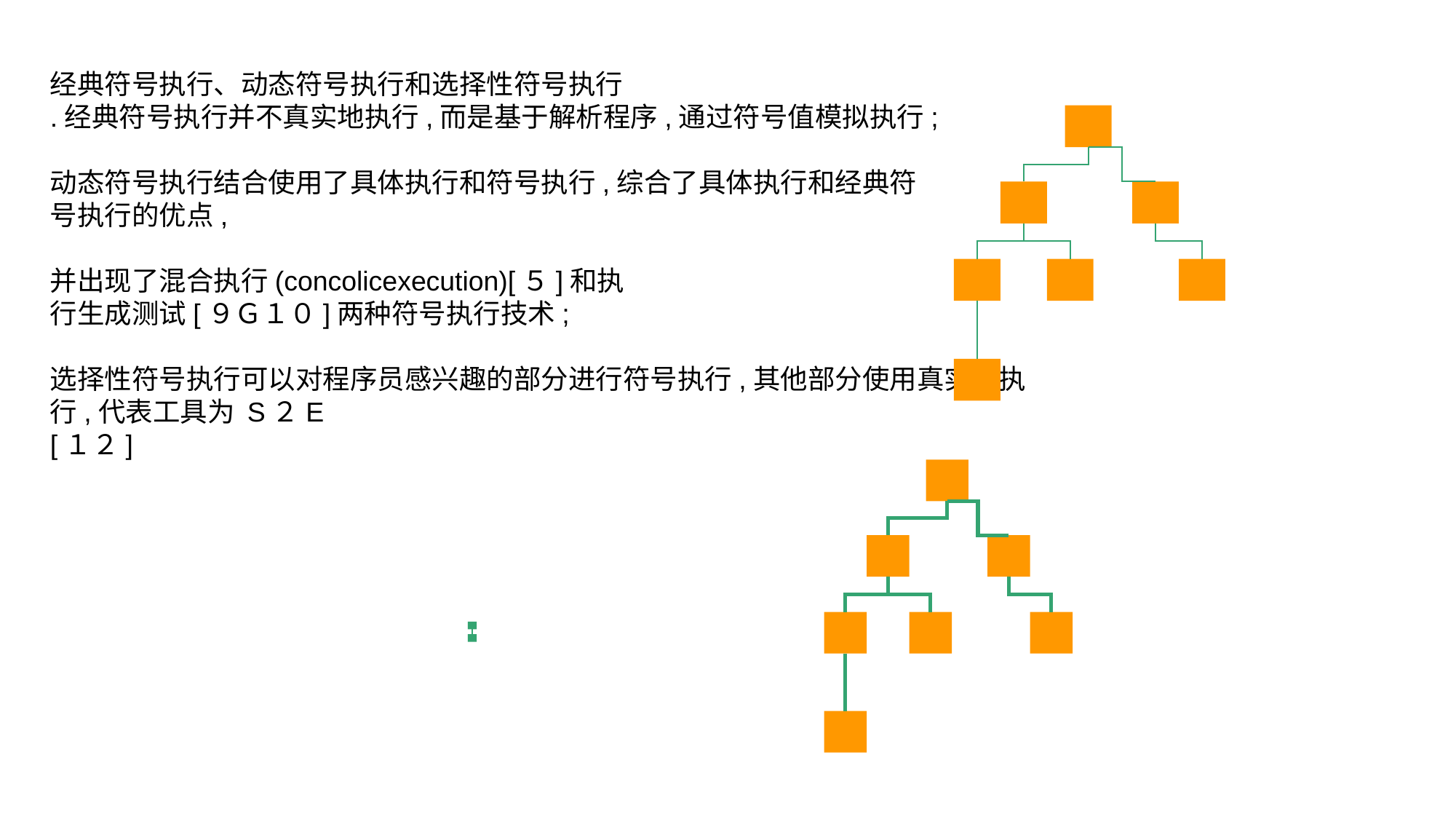

经典符号执行、动态符号执行和选择性符号执行
.经典符号执行并不真实地执行,而是基于解析程序,通过符号值模拟执行;

动态符号执行结合使用了具体执行和符号执行,综合了具体执行和经典符
号执行的优点,

并出现了混合执行(concolicexecution)[５]和执
行生成测试[９Ｇ１０]两种符号执行技术;

选择性符号执行可以对程序员感兴趣的部分进行符号执行,其他部分使用真实值执
行,代表工具为 S２E
[１２]